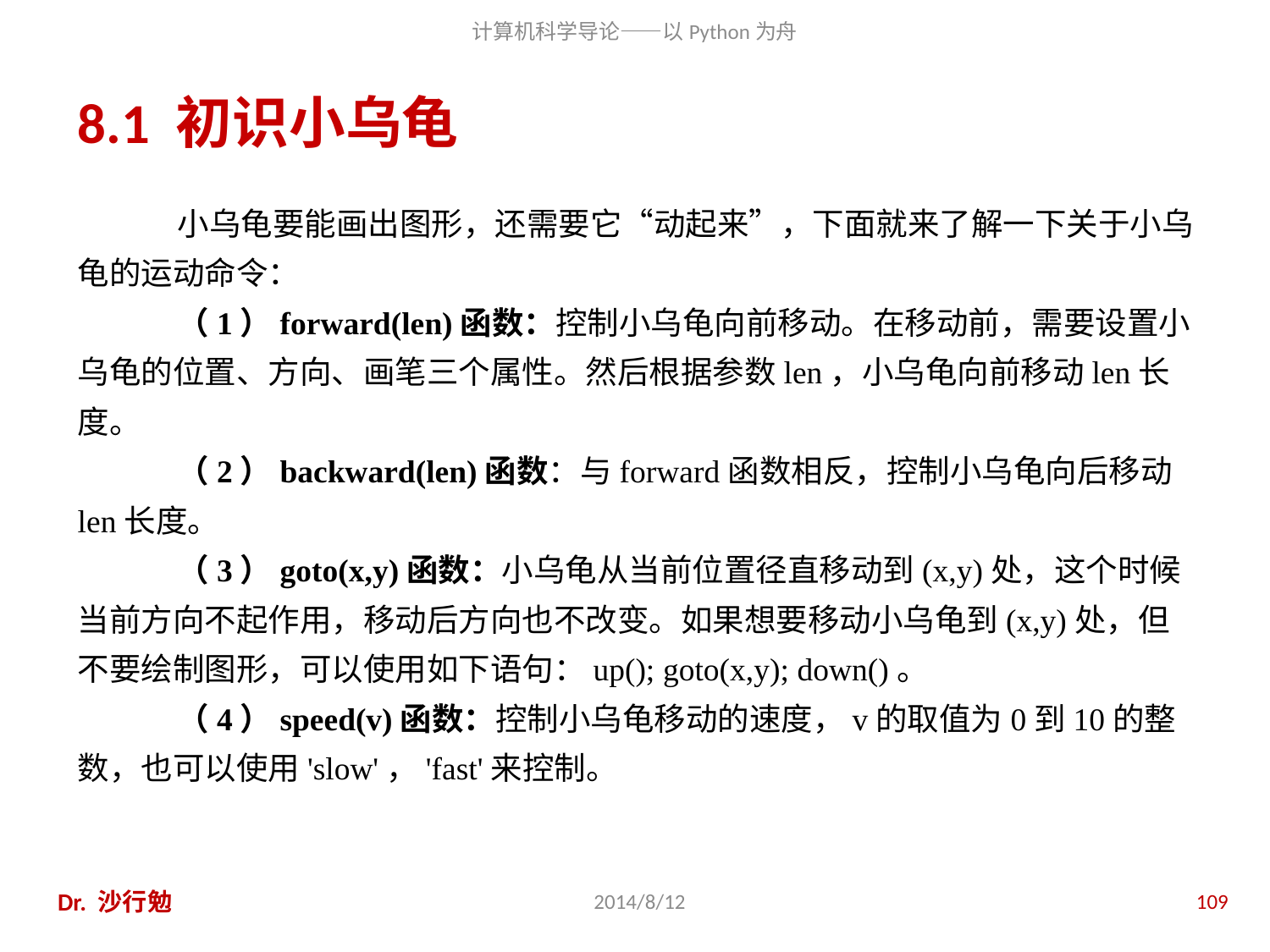

# 8.1 初识小乌龟
小乌龟要能画出图形，还需要它“动起来”，下面就来了解一下关于小乌龟的运动命令：
（1）forward(len)函数：控制小乌龟向前移动。在移动前，需要设置小乌龟的位置、方向、画笔三个属性。然后根据参数len，小乌龟向前移动len长度。
（2）backward(len)函数：与forward函数相反，控制小乌龟向后移动len长度。
（3）goto(x,y)函数：小乌龟从当前位置径直移动到(x,y)处，这个时候当前方向不起作用，移动后方向也不改变。如果想要移动小乌龟到(x,y)处，但不要绘制图形，可以使用如下语句：up(); goto(x,y); down()。
（4）speed(v)函数：控制小乌龟移动的速度，v的取值为0到10的整数，也可以使用'slow'，'fast'来控制。

Dr. 沙行勉
2014/8/12
109